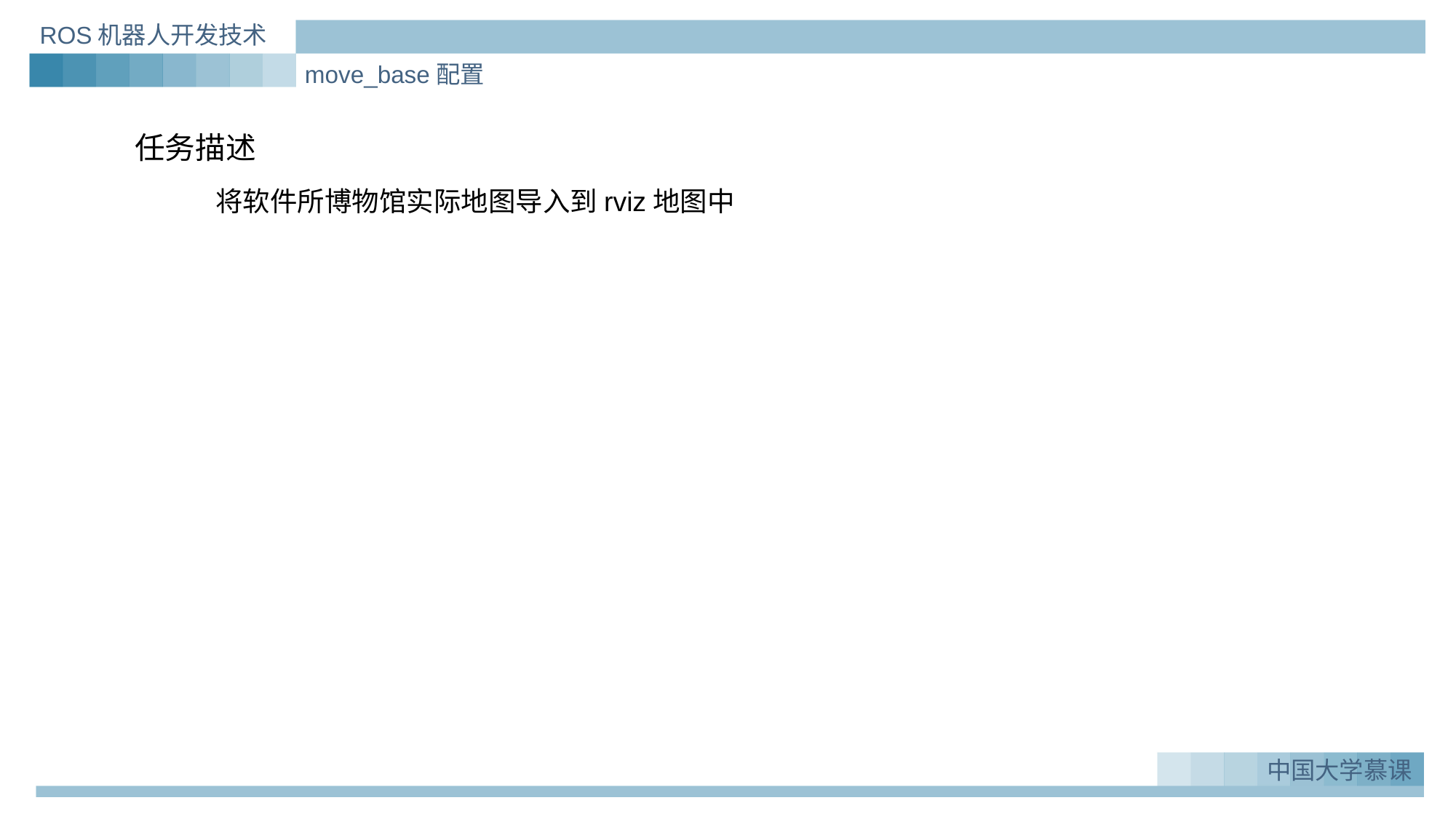

ROS机器人开发技术
move_base配置
任务描述
      将软件所博物馆实际地图导入到rviz地图中
中国大学慕课